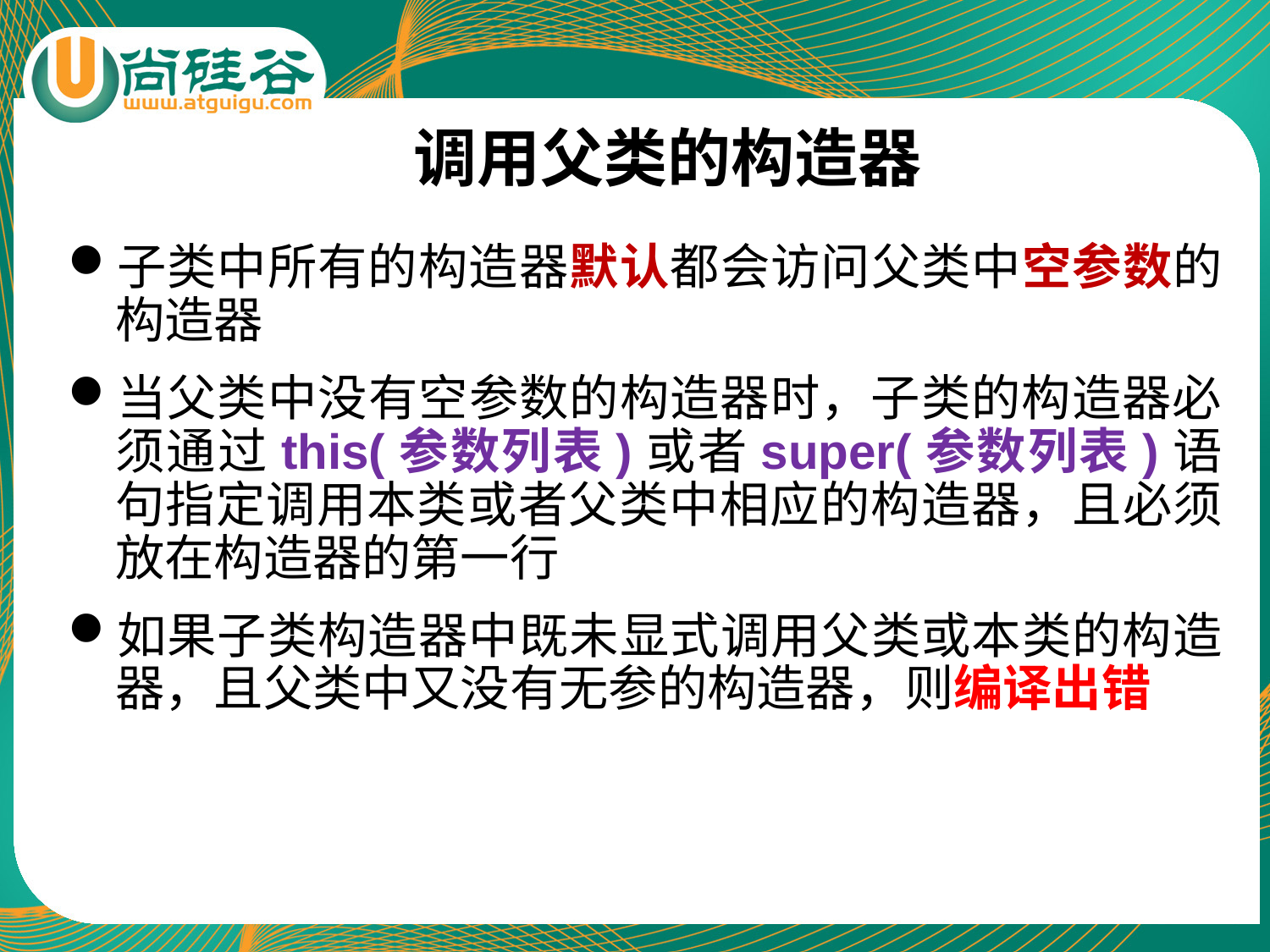

# 调用父类的构造器
子类中所有的构造器默认都会访问父类中空参数的构造器
当父类中没有空参数的构造器时，子类的构造器必须通过this(参数列表)或者super(参数列表)语句指定调用本类或者父类中相应的构造器，且必须放在构造器的第一行
如果子类构造器中既未显式调用父类或本类的构造器，且父类中又没有无参的构造器，则编译出错